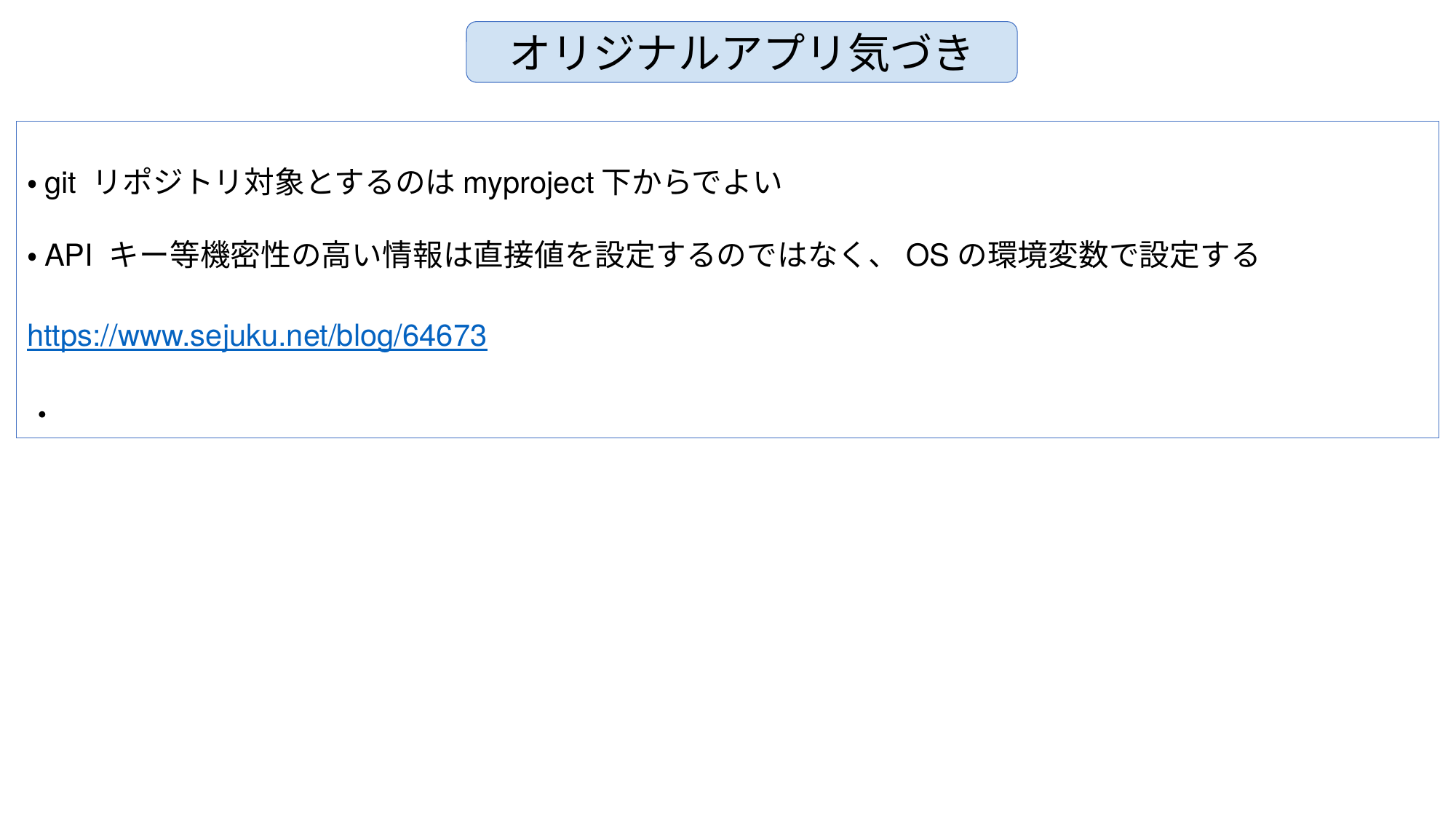

オリジナルアプリ気づき
・git リポジトリ対象とするのはmyproject下からでよい
・API キー等機密性の高い情報は直接値を設定するのではなく、OSの環境変数で設定する
https://www.sejuku.net/blog/64673
・